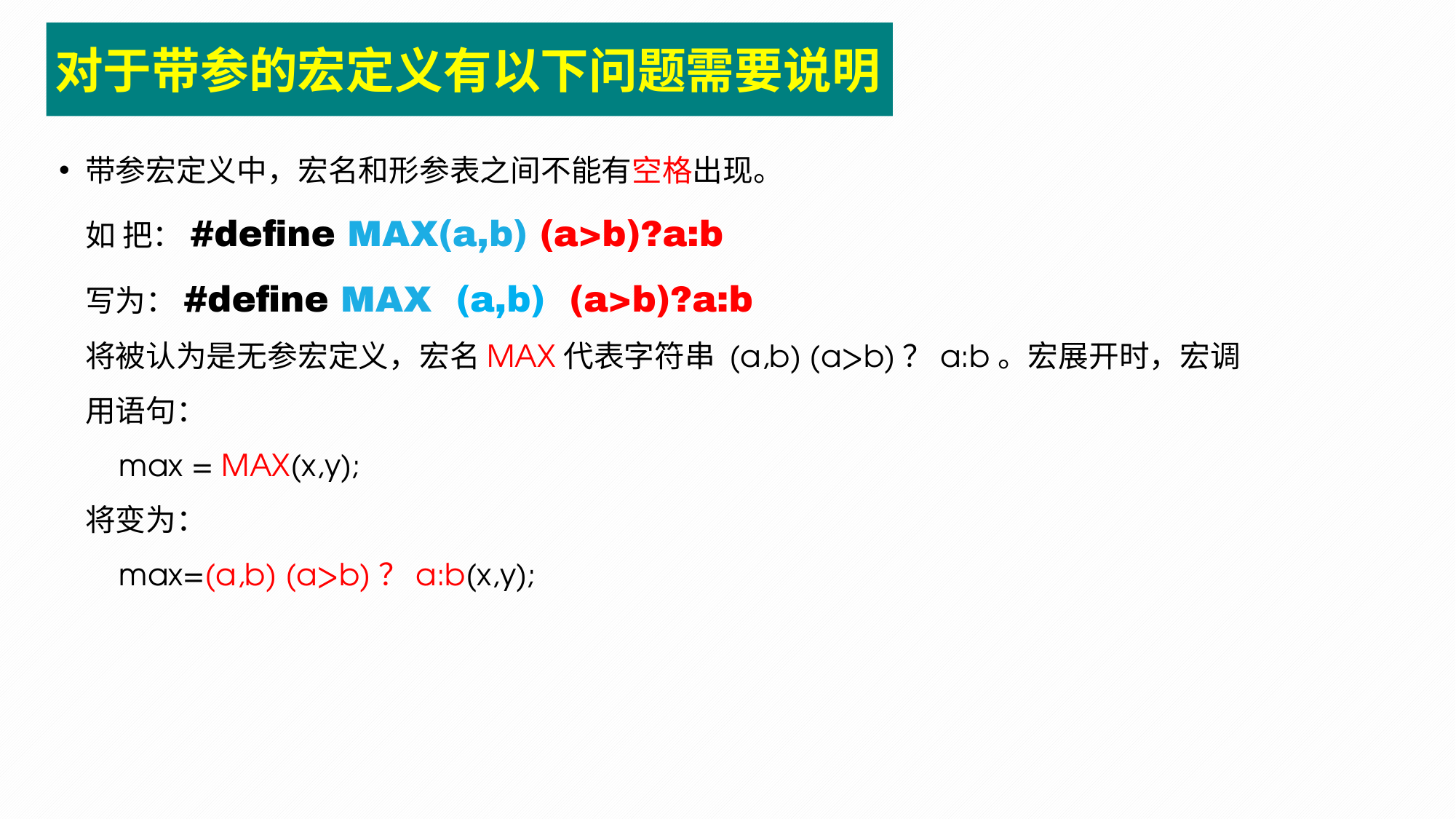

对于带参的宏定义有以下问题需要说明
带参宏定义中，宏名和形参表之间不能有空格出现。
如 把：#define MAX(a,b) (a>b)?a:b
写为：#define MAX  (a,b)  (a>b)?a:b
将被认为是无参宏定义，宏名MAX代表字符串 (a,b) (a>b)？a:b。宏展开时，宏调用语句：
    max = MAX(x,y);
将变为：
    max=(a,b) (a>b)？a:b(x,y);